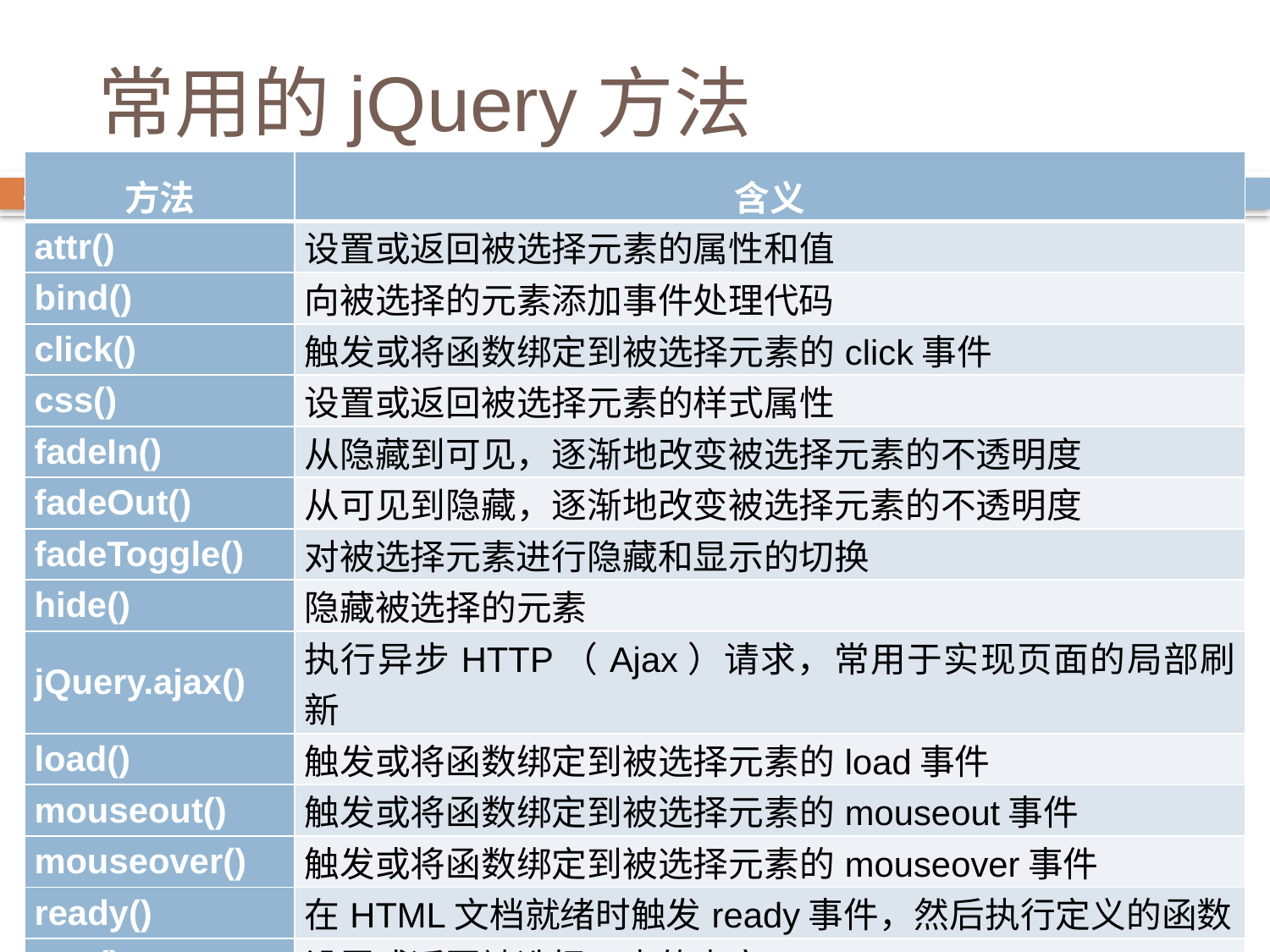

# 常用的jQuery方法
| 方法 | 含义 |
| --- | --- |
| attr() | 设置或返回被选择元素的属性和值 |
| bind() | 向被选择的元素添加事件处理代码 |
| click() | 触发或将函数绑定到被选择元素的click事件 |
| css() | 设置或返回被选择元素的样式属性 |
| fadeIn() | 从隐藏到可见，逐渐地改变被选择元素的不透明度 |
| fadeOut() | 从可见到隐藏，逐渐地改变被选择元素的不透明度 |
| fadeToggle() | 对被选择元素进行隐藏和显示的切换 |
| hide() | 隐藏被选择的元素 |
| jQuery.ajax() | 执行异步HTTP（Ajax）请求，常用于实现页面的局部刷新 |
| load() | 触发或将函数绑定到被选择元素的load事件 |
| mouseout() | 触发或将函数绑定到被选择元素的mouseout事件 |
| mouseover() | 触发或将函数绑定到被选择元素的mouseover事件 |
| ready() | 在HTML文档就绪时触发ready事件，然后执行定义的函数 |
| text() | 设置或返回被选择元素的内容 |
48